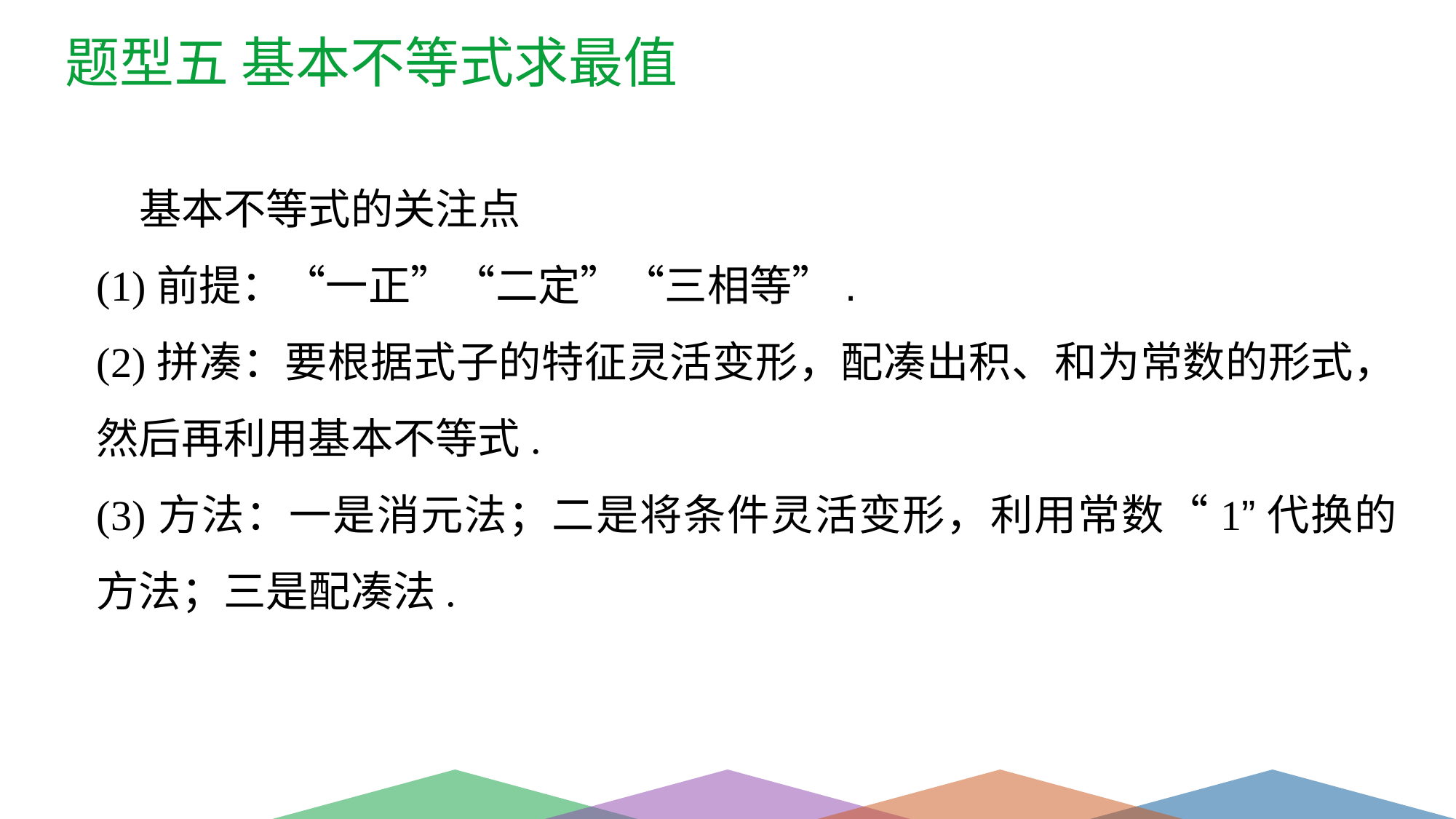

题型五 基本不等式求最值

　基本不等式的关注点
(1)前提：“一正”“二定”“三相等”.
(2)拼凑：要根据式子的特征灵活变形，配凑出积、和为常数的形式，然后再利用基本不等式.
(3)方法：一是消元法；二是将条件灵活变形，利用常数“1”代换的方法；三是配凑法.